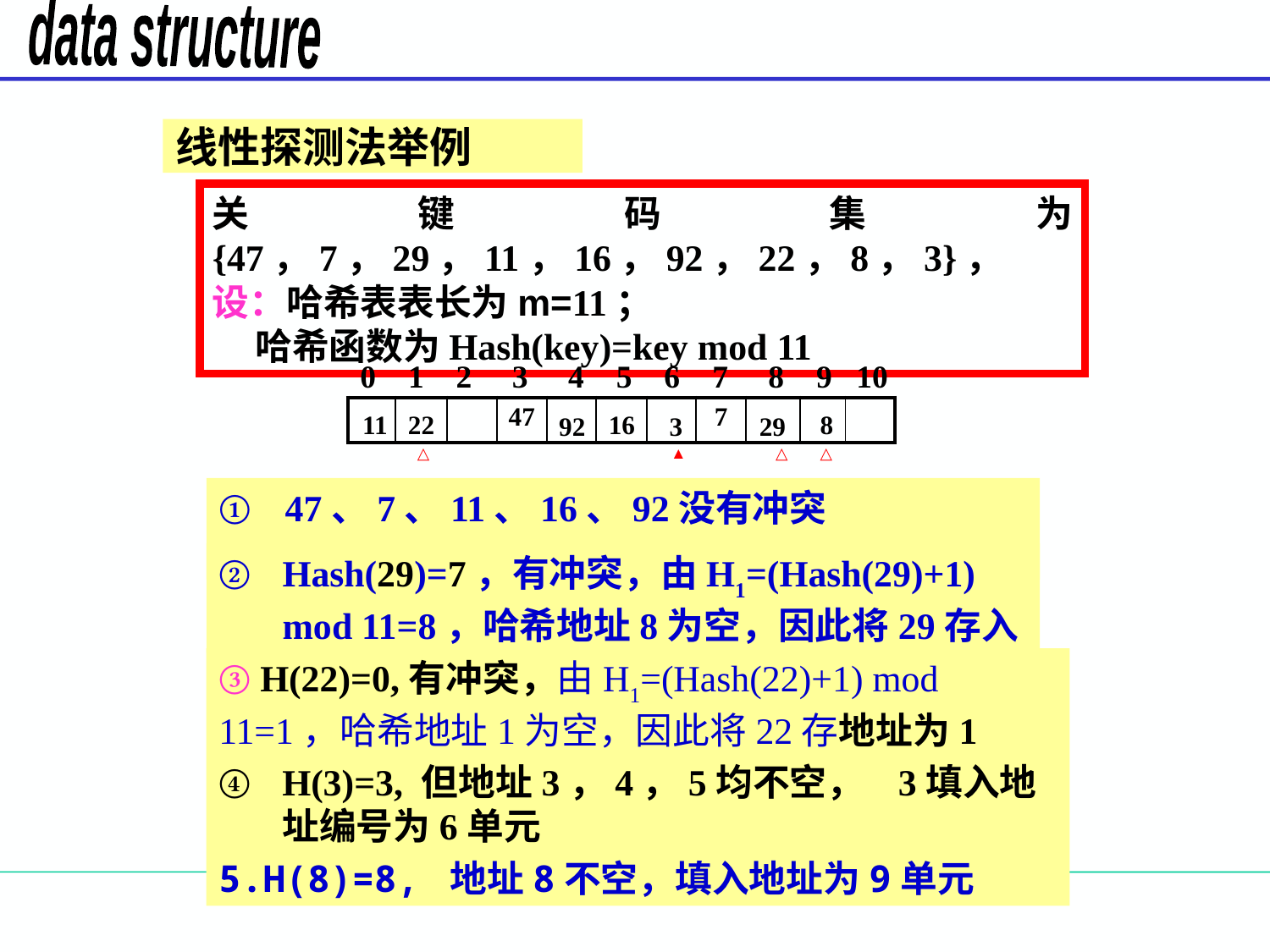

线性探测法举例
关键码集为 {47，7，29，11，16，92，22，8，3}，
设：哈希表表长为m=11；
    哈希函数为Hash(key)=key mod 11
0    1    2     3     4    5    6    7     8    9   10
22
8
11
16
92
3
29
|  |  |  | 47 |  |  |  | 7 |  |  |  |
| --- | --- | --- | --- | --- | --- | --- | --- | --- | --- | --- |
 △                                                            ▲                      △        △
47、7、11、16、92没有冲突

Hash(29)=7，有冲突，由H1=(Hash(29)+1) mod 11=8，哈希地址8为空，因此将29存入
③ H(22)=0,有冲突，由H1=(Hash(22)+1) mod 11=1，哈希地址1为空，因此将22存地址为1
H(3)=3, 但地址3，4，5均不空，   3填入地址编号为6单元
5.H(8)=8, 地址8不空，填入地址为9单元